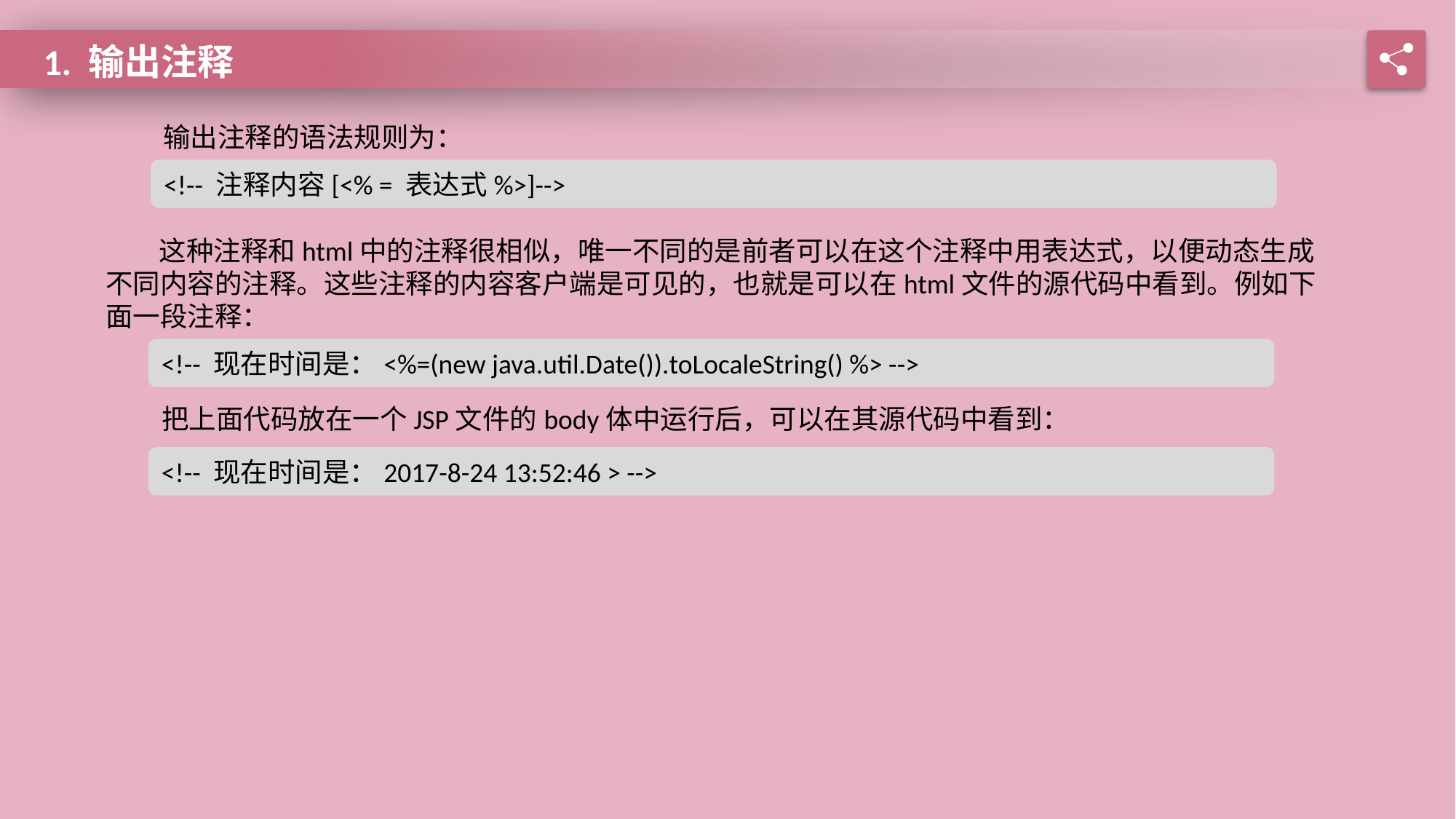

1. 输出注释
输出注释的语法规则为：
<!-- 注释内容[<% = 表达式%>]-->
这种注释和html中的注释很相似，唯一不同的是前者可以在这个注释中用表达式，以便动态生成不同内容的注释。这些注释的内容客户端是可见的，也就是可以在html文件的源代码中看到。例如下面一段注释：
<!-- 现在时间是：<%=(new java.util.Date()).toLocaleString() %> -->
把上面代码放在一个JSP文件的body体中运行后，可以在其源代码中看到：
<!-- 现在时间是：2017-8-24 13:52:46 > -->